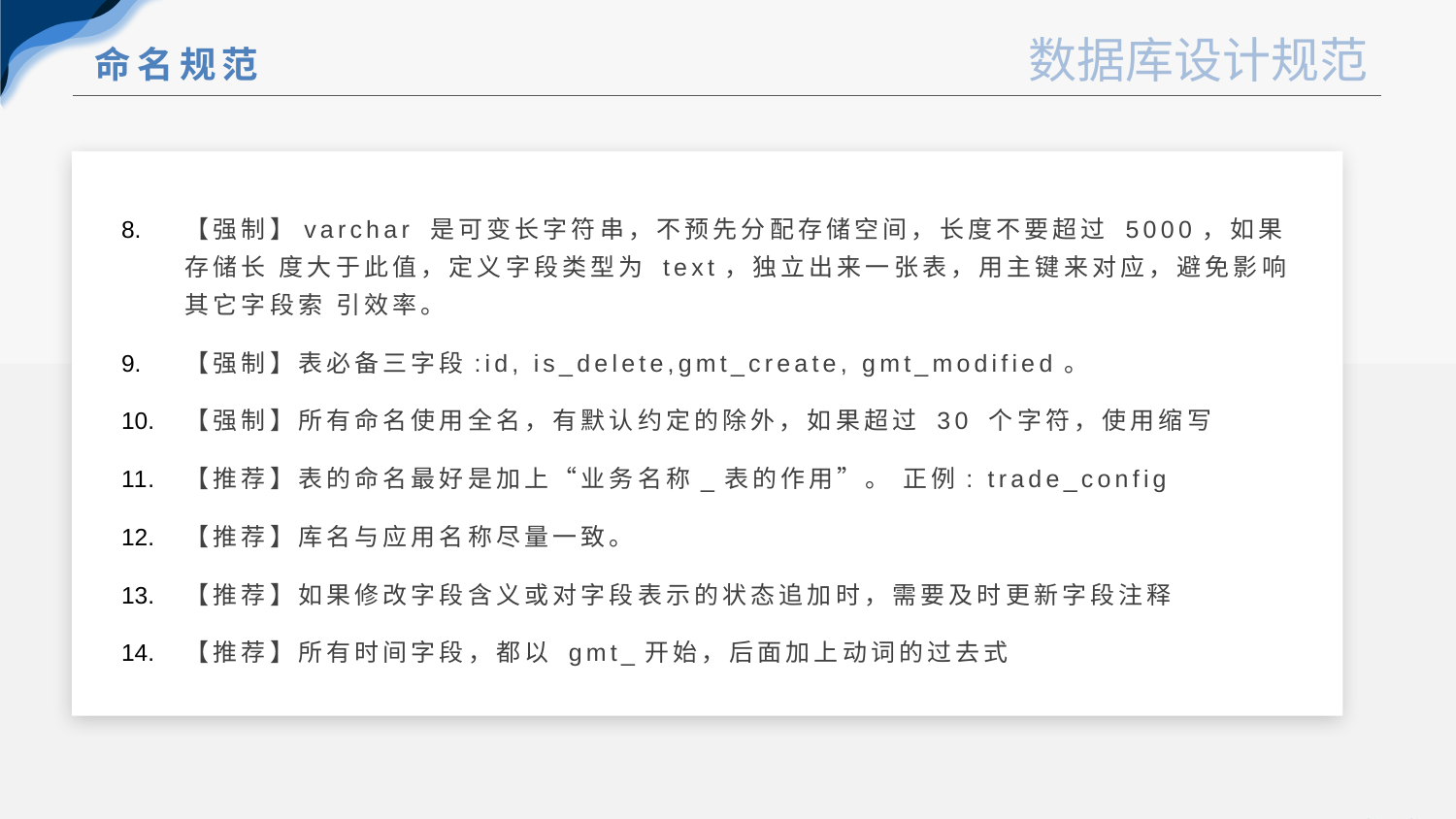

命名规范

【强制】varchar 是可变长字符串，不预先分配存储空间，长度不要超过 5000，如果存储长 度大于此值，定义字段类型为 text，独立出来一张表，用主键来对应，避免影响其它字段索 引效率。
【强制】表必备三字段:id, is_delete,gmt_create, gmt_modified。
【强制】所有命名使用全名，有默认约定的除外，如果超过 30 个字符，使用缩写
【推荐】表的命名最好是加上“业务名称_表的作用”。 正例: trade_config
【推荐】库名与应用名称尽量一致。
【推荐】如果修改字段含义或对字段表示的状态追加时，需要及时更新字段注释
【推荐】所有时间字段，都以 gmt_开始，后面加上动词的过去式